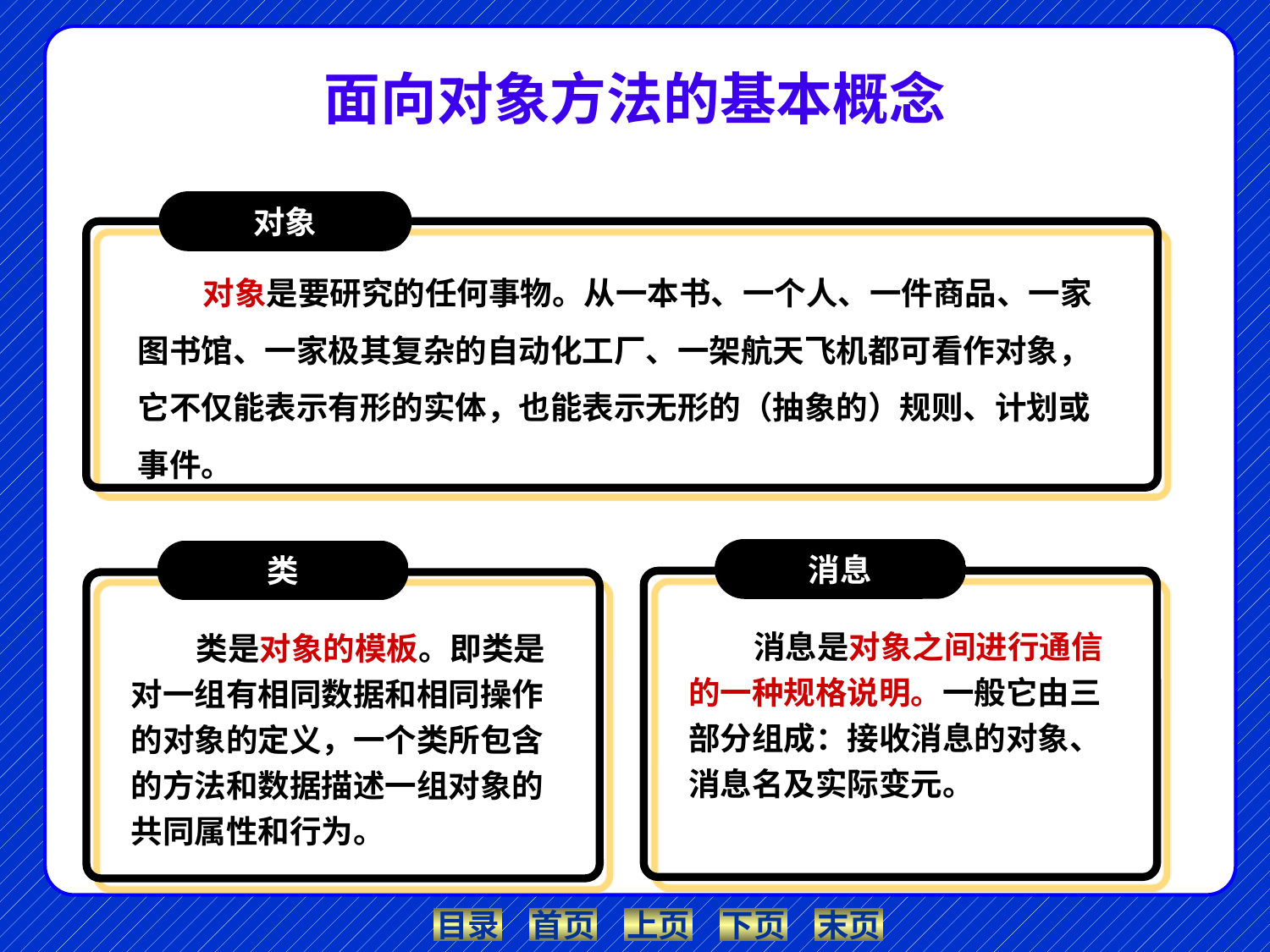

# 面向对象方法的基本概念
对象

        对象是要研究的任何事物。从一本书、一个人、一件商品、一家图书馆、一家极其复杂的自动化工厂、一架航天飞机都可看作对象，它不仅能表示有形的实体，也能表示无形的（抽象的）规则、计划或事件。
消息
类

        消息是对象之间进行通信的一种规格说明。一般它由三部分组成：接收消息的对象、消息名及实际变元。
        类是对象的模板。即类是对一组有相同数据和相同操作的对象的定义，一个类所包含的方法和数据描述一组对象的共同属性和行为。